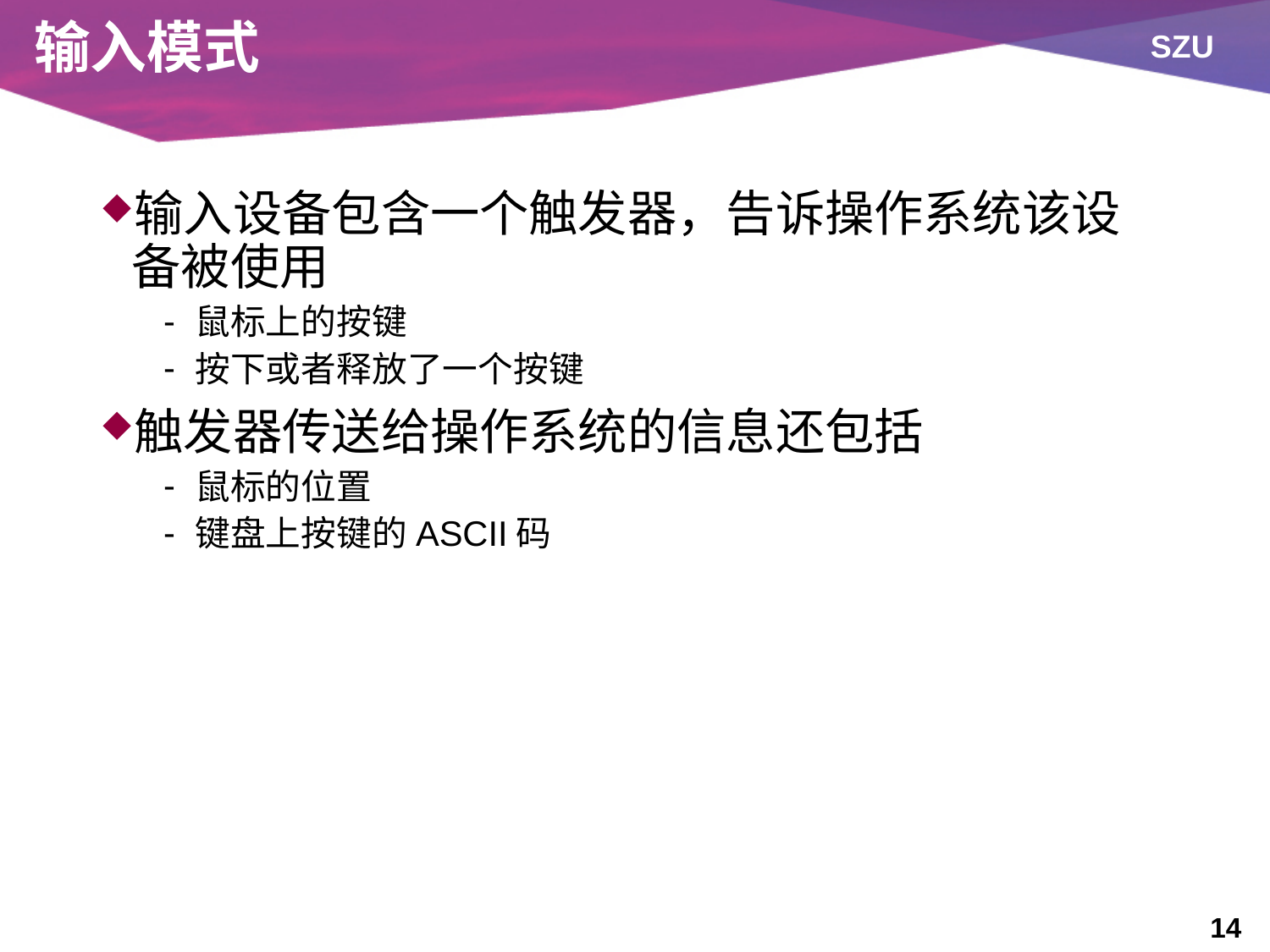

# 输入模式
输入设备包含一个触发器，告诉操作系统该设备被使用
鼠标上的按键
按下或者释放了一个按键
触发器传送给操作系统的信息还包括
鼠标的位置
键盘上按键的ASCII码
14